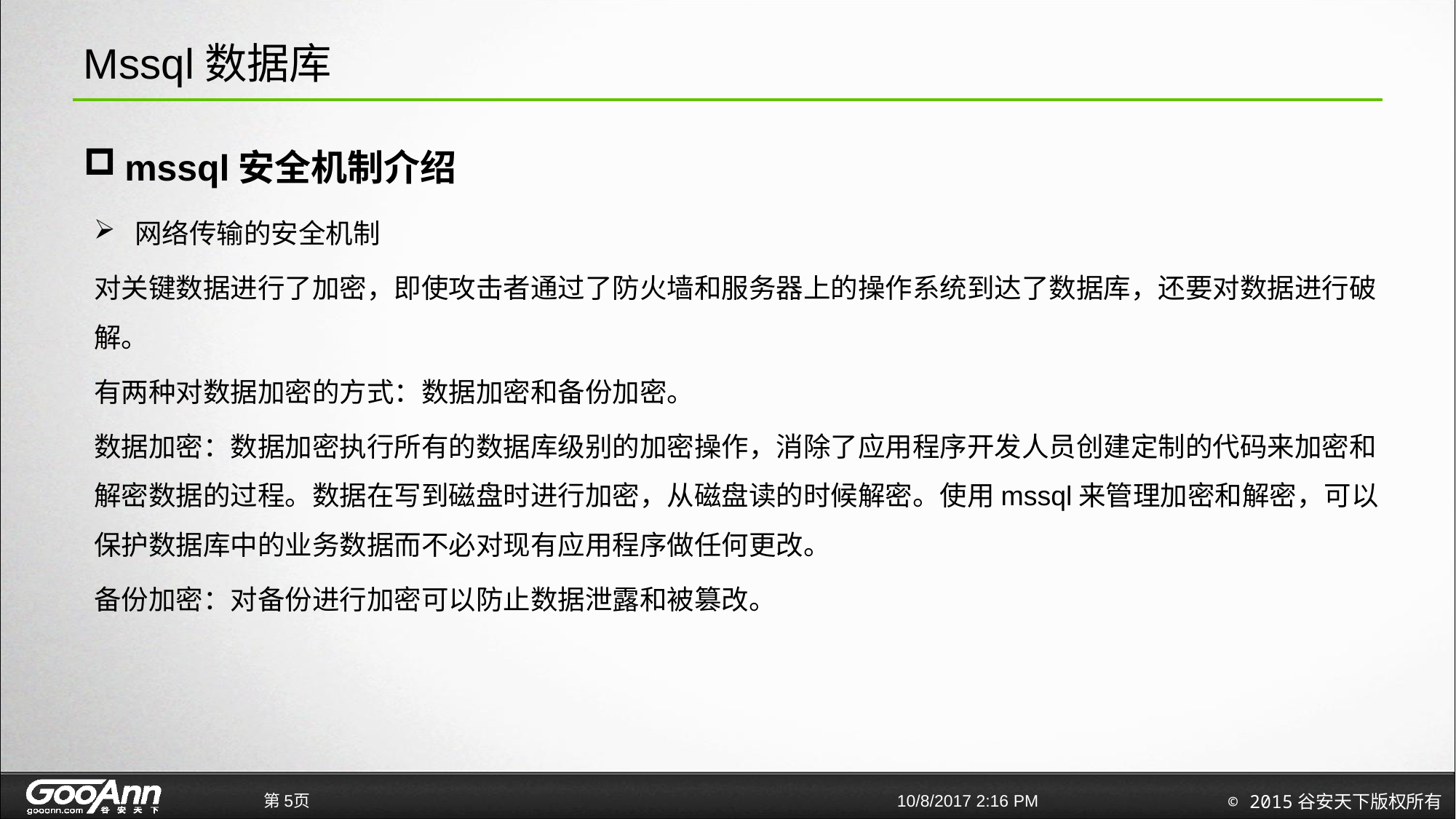

# Mssql数据库
mssql安全机制介绍
网络传输的安全机制
对关键数据进行了加密，即使攻击者通过了防火墙和服务器上的操作系统到达了数据库，还要对数据进行破解。
有两种对数据加密的方式：数据加密和备份加密。
数据加密：数据加密执行所有的数据库级别的加密操作，消除了应用程序开发人员创建定制的代码来加密和解密数据的过程。数据在写到磁盘时进行加密，从磁盘读的时候解密。使用mssql来管理加密和解密，可以保护数据库中的业务数据而不必对现有应用程序做任何更改。
备份加密：对备份进行加密可以防止数据泄露和被篡改。